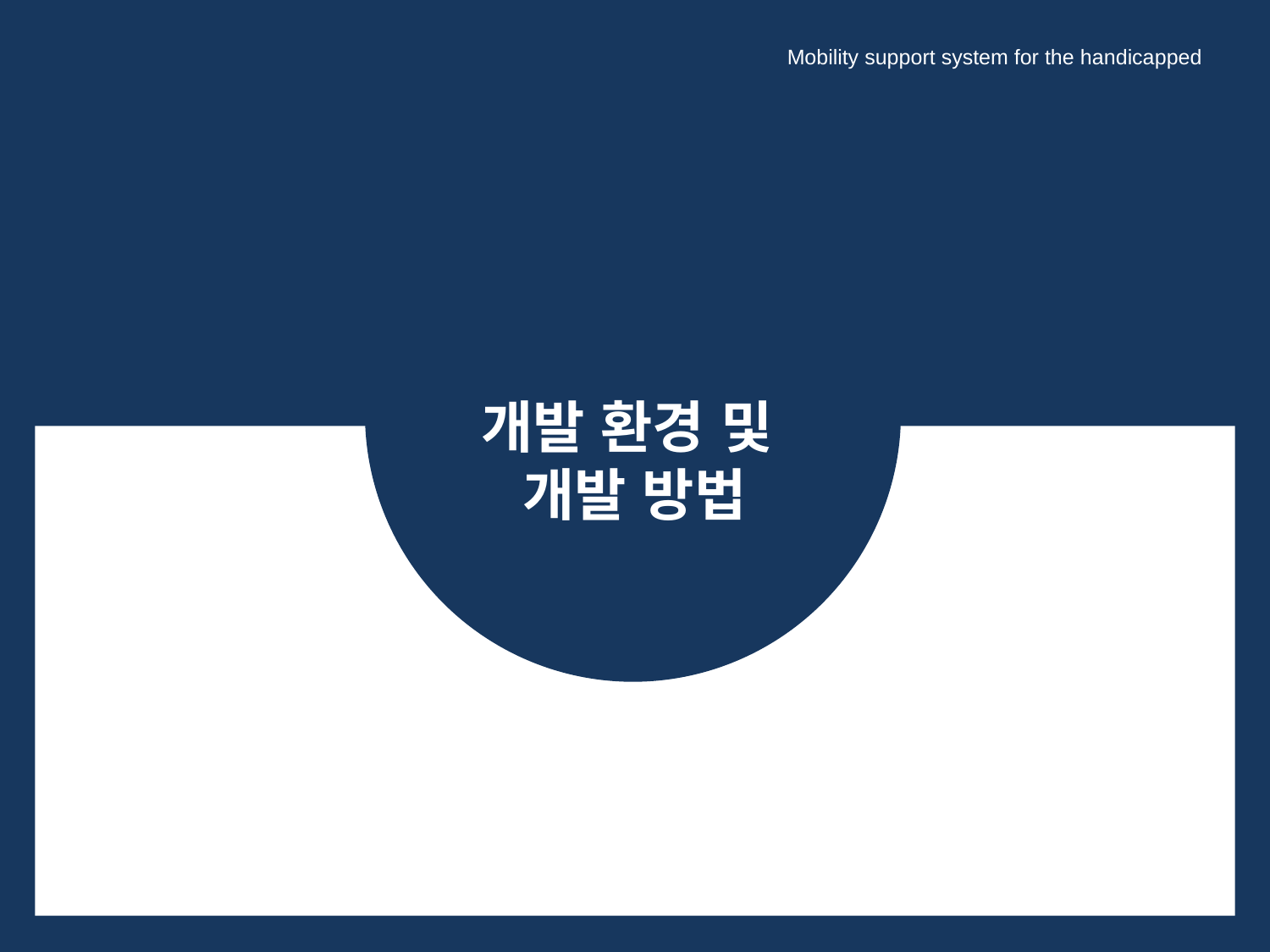

Mobility support system for the handicapped

개발 환경 및
개발 방법